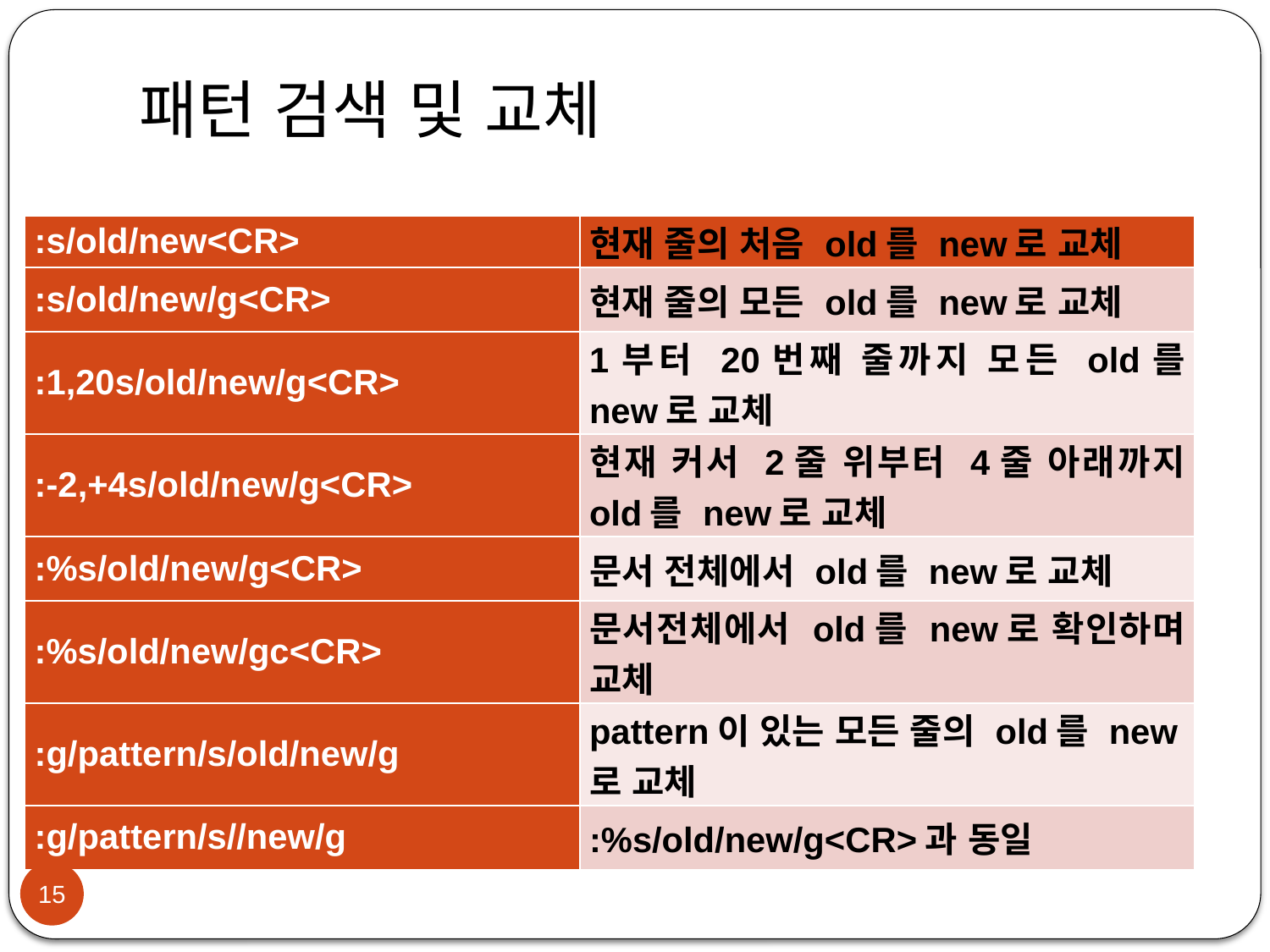

# 패턴 검색 및 교체
| :s/old/new<CR> | 현재 줄의 처음 old를 new로 교체 |
| --- | --- |
| :s/old/new/g<CR> | 현재 줄의 모든 old를 new로 교체 |
| :1,20s/old/new/g<CR> | 1부터 20번째 줄까지 모든 old를 new로 교체 |
| :-2,+4s/old/new/g<CR> | 현재 커서 2줄 위부터 4줄 아래까지 old를 new로 교체 |
| :%s/old/new/g<CR> | 문서 전체에서 old를 new로 교체 |
| :%s/old/new/gc<CR> | 문서전체에서 old를 new로 확인하며 교체 |
| :g/pattern/s/old/new/g | pattern이 있는 모든 줄의 old를 new로 교체 |
| :g/pattern/s//new/g | :%s/old/new/g<CR>과 동일 |
15